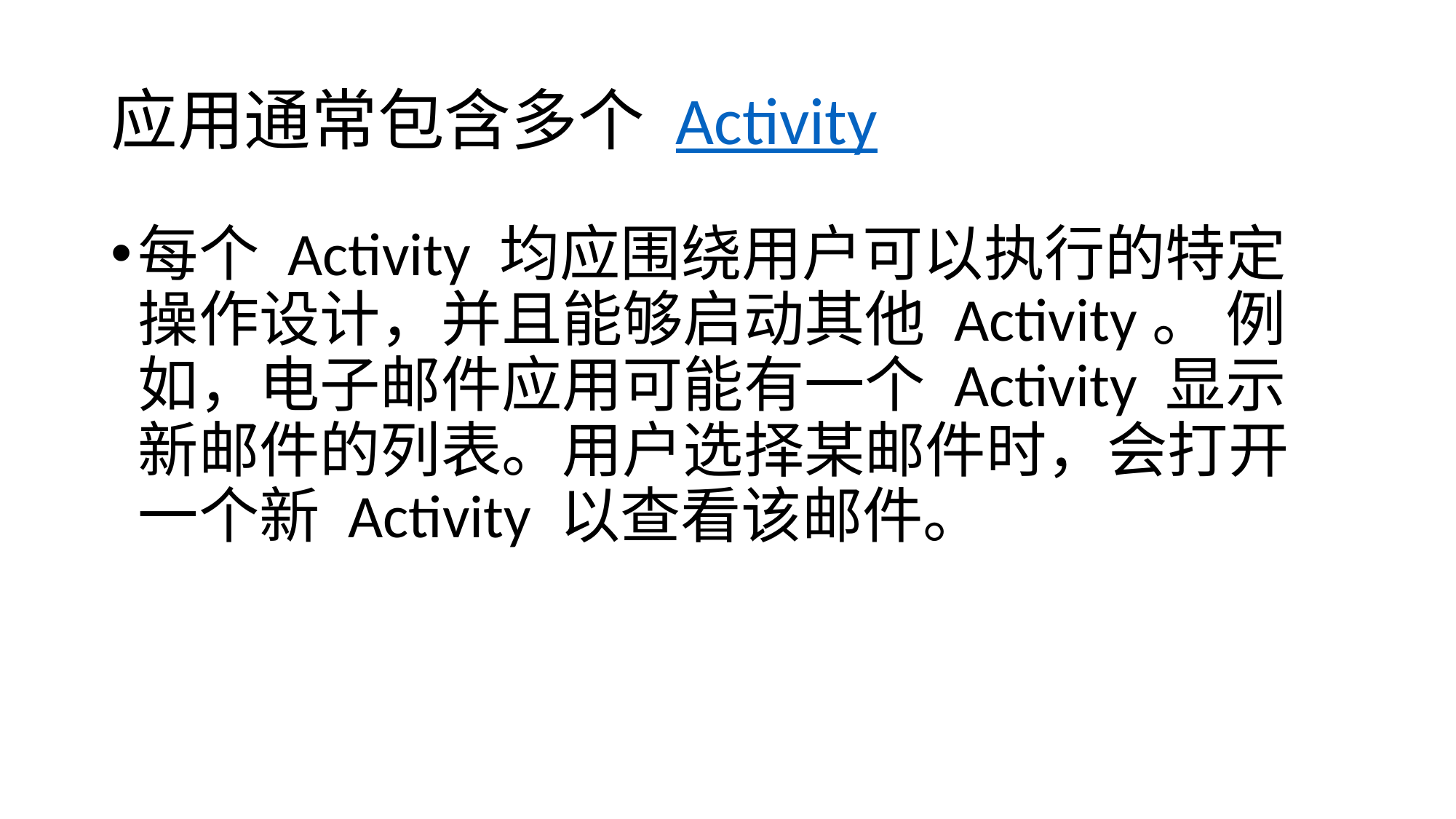

# 应用通常包含多个 Activity
每个 Activity 均应围绕用户可以执行的特定操作设计，并且能够启动其他 Activity。 例如，电子邮件应用可能有一个 Activity 显示新邮件的列表。用户选择某邮件时，会打开一个新 Activity 以查看该邮件。